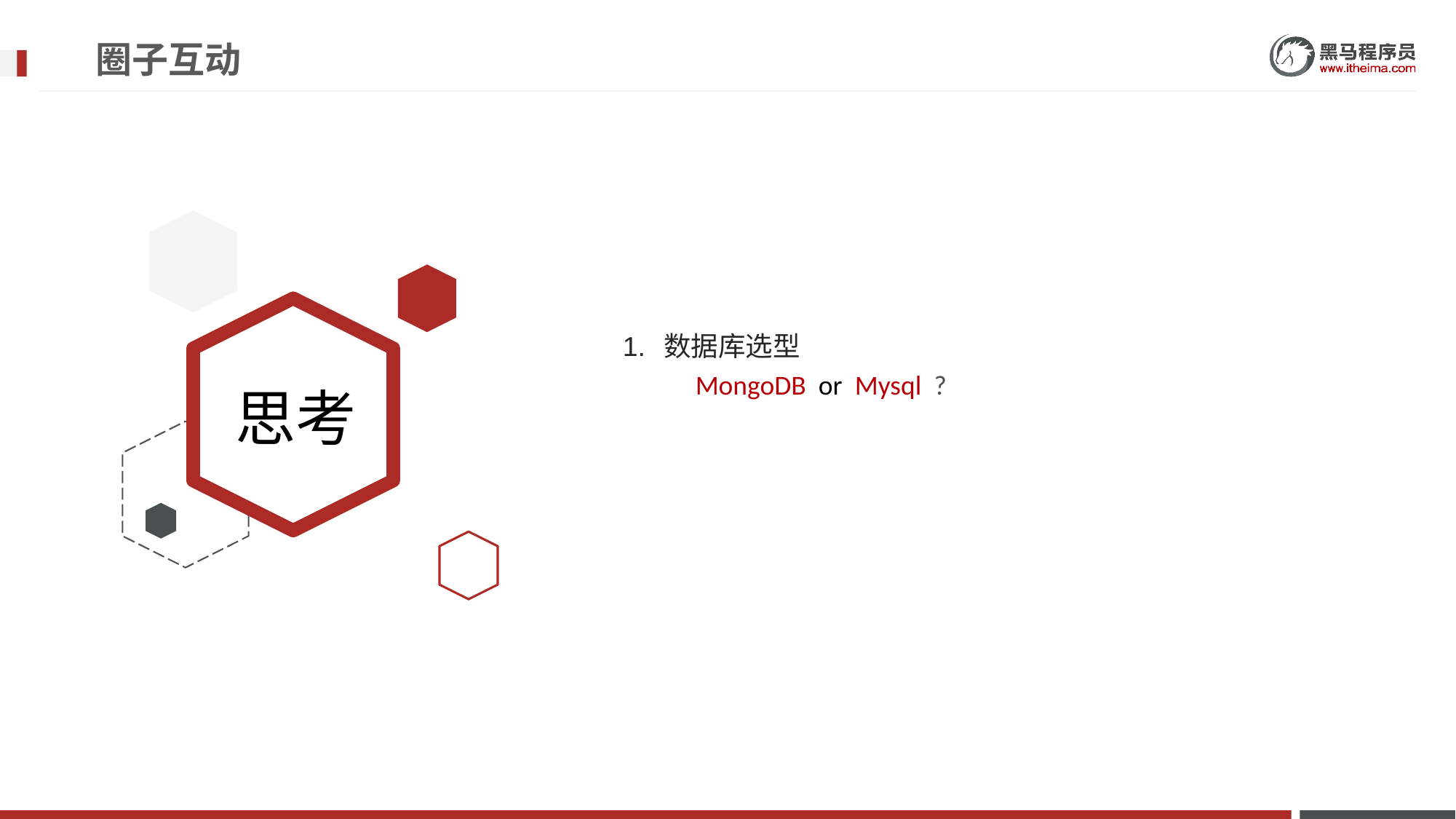

# 圈子互动
数据库选型
MongoDB  or  Mysql  ?